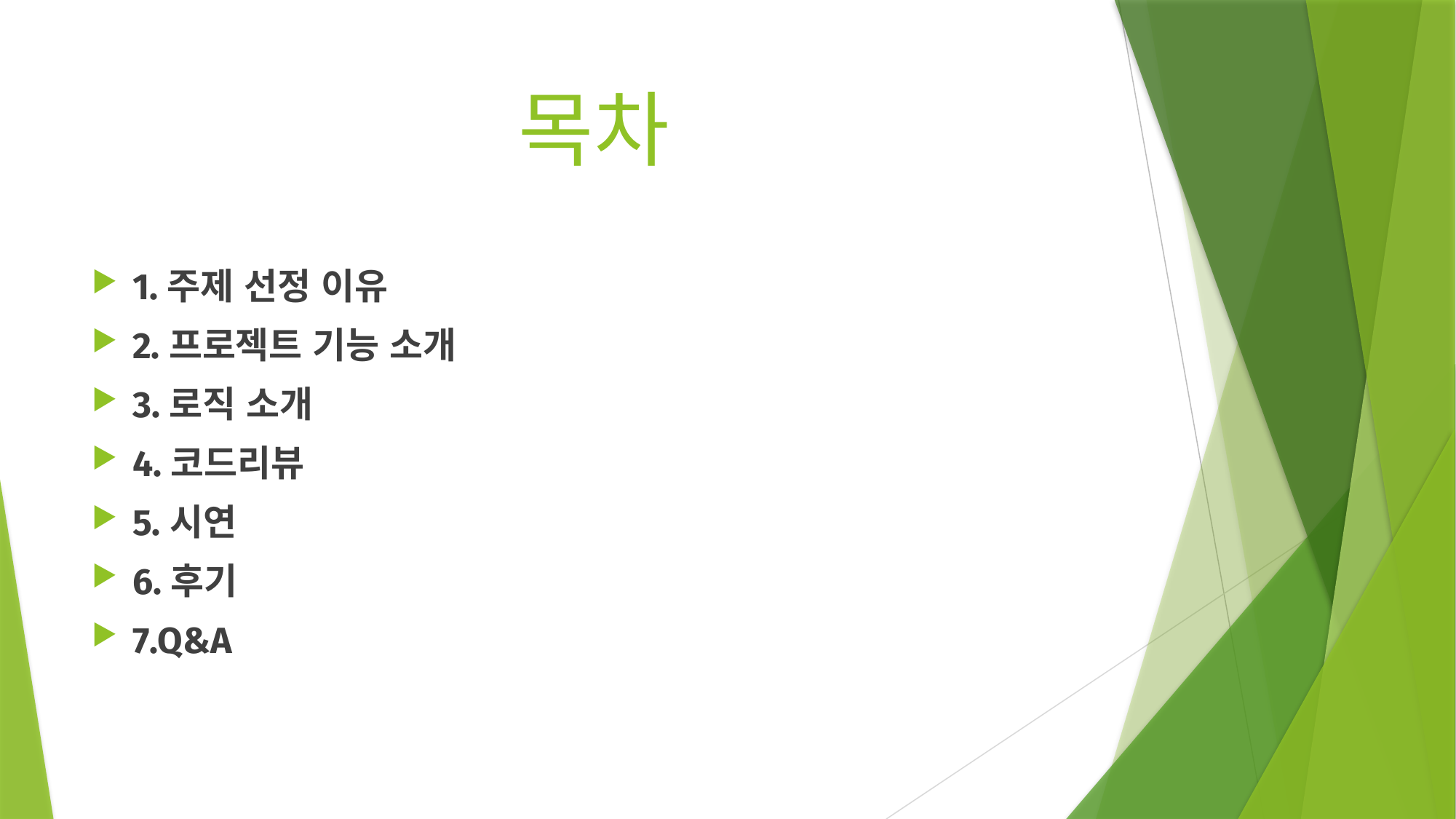

# 목차
1.주제 선정 이유
2.프로젝트 기능 소개
3.로직 소개
4.코드리뷰
5.시연
6.후기
7.Q&A